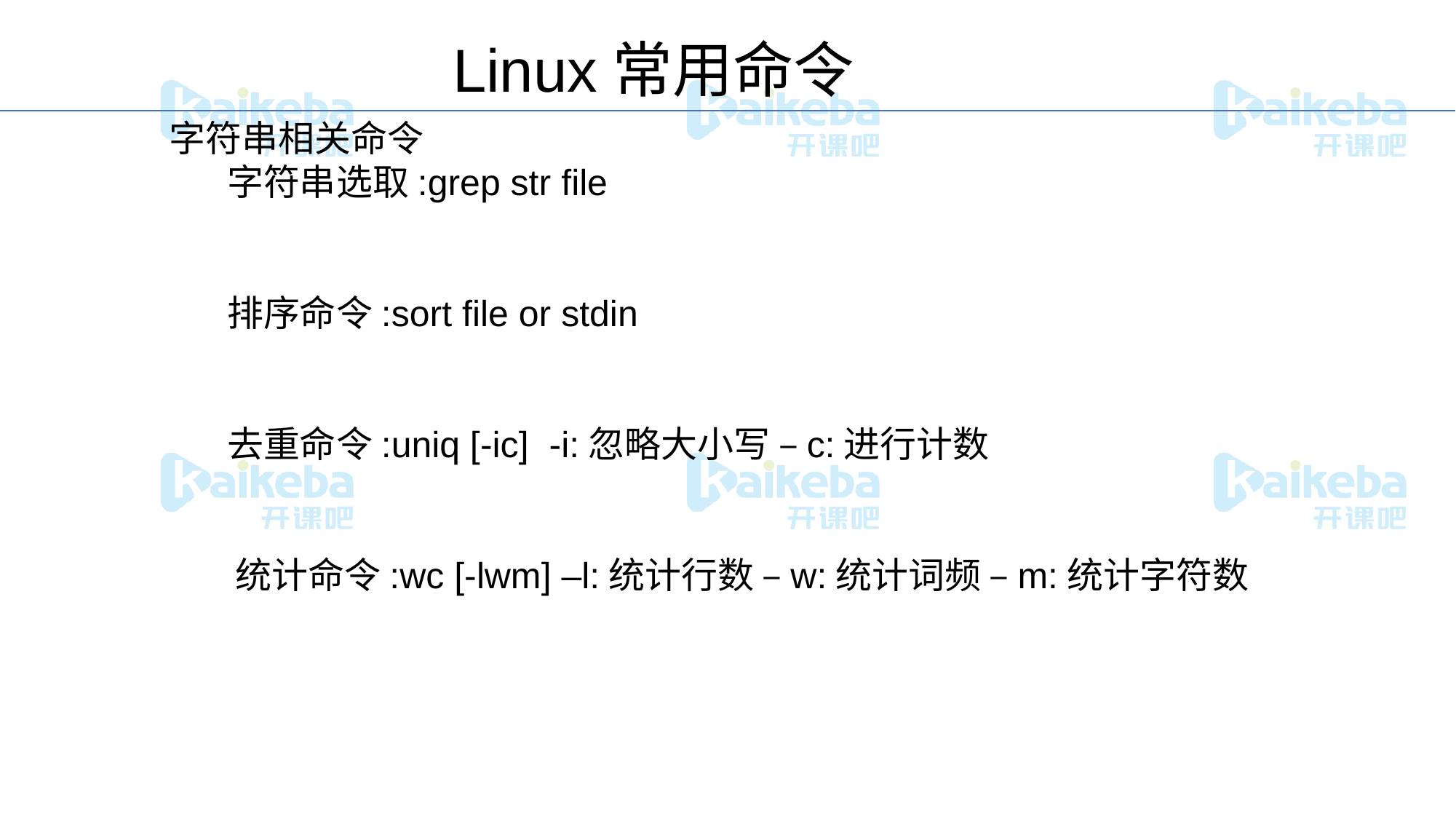

Linux常用命令
字符串相关命令
      字符串选取:grep str file

      排序命令:sort file or stdin

      去重命令:uniq [-ic]  -i:忽略大小写 –c:进行计数

       统计命令:wc [-lwm] –l:统计行数 –w:统计词频 –m:统计字符数